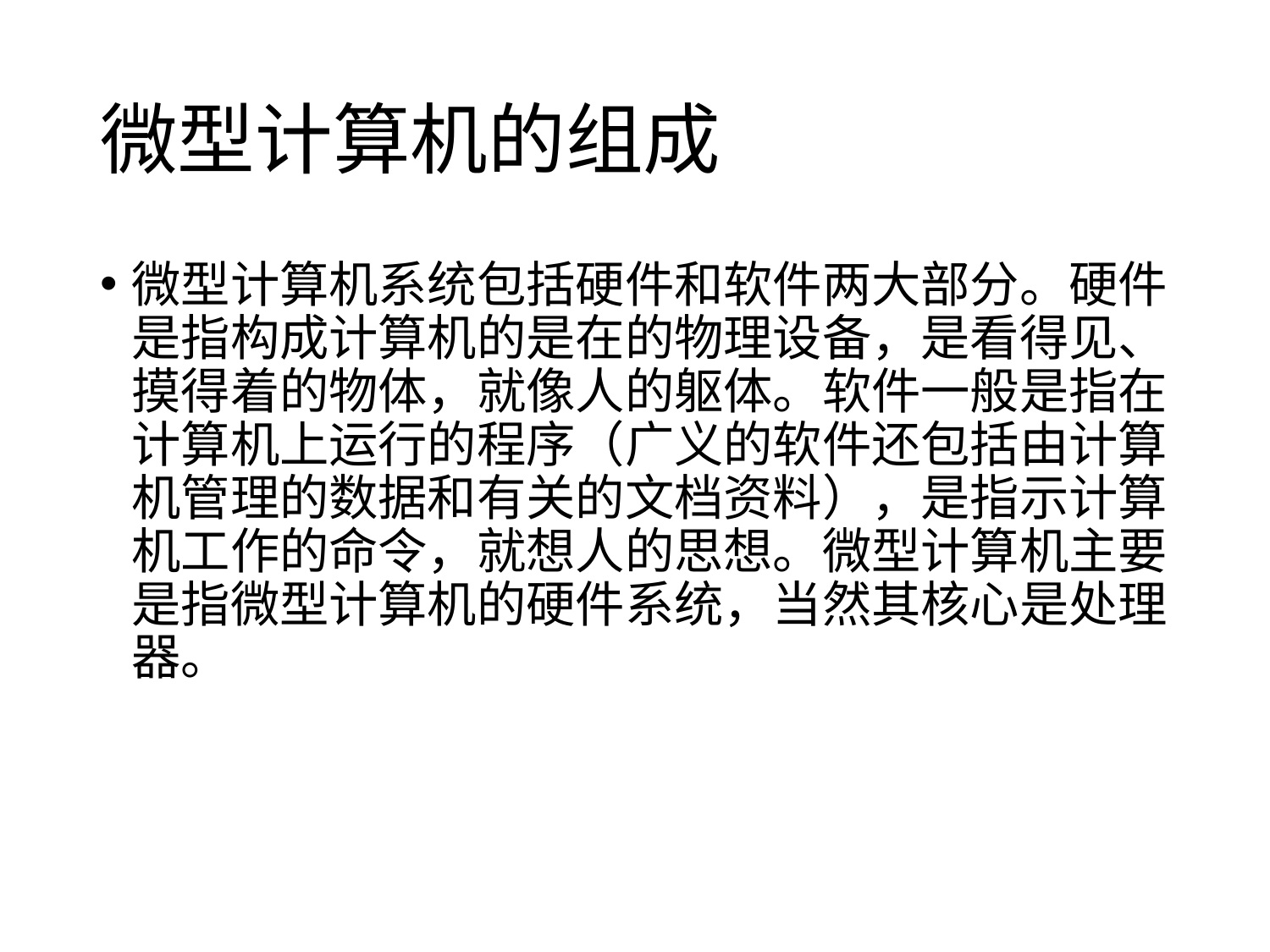

# 微型计算机的组成
微型计算机系统包括硬件和软件两大部分。硬件是指构成计算机的是在的物理设备，是看得见、摸得着的物体，就像人的躯体。软件一般是指在计算机上运行的程序（广义的软件还包括由计算机管理的数据和有关的文档资料），是指示计算机工作的命令，就想人的思想。微型计算机主要是指微型计算机的硬件系统，当然其核心是处理器。